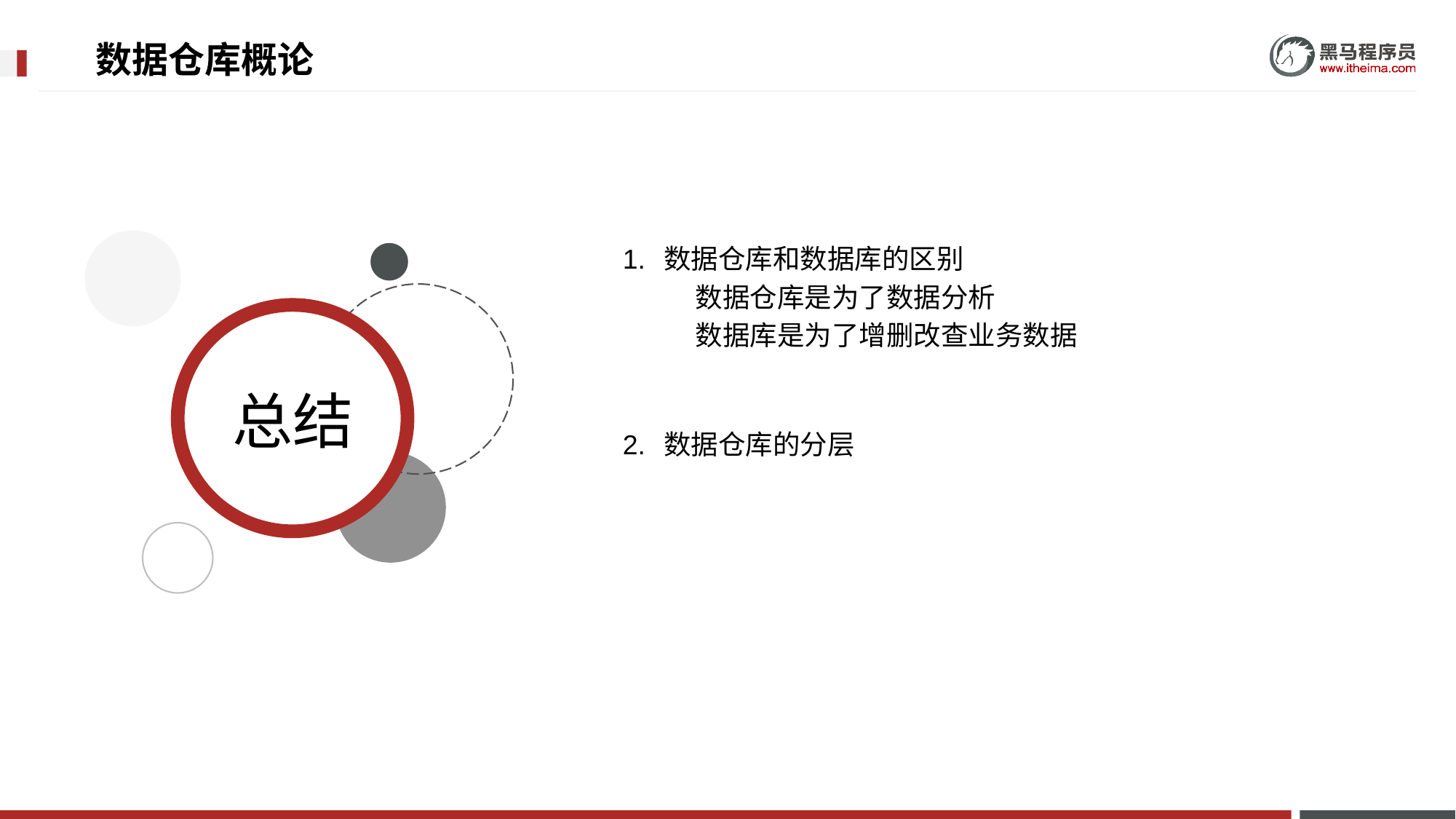

# 数据仓库概论
数据仓库和数据库的区别
数据仓库是为了数据分析
数据库是为了增删改查业务数据

数据仓库的分层